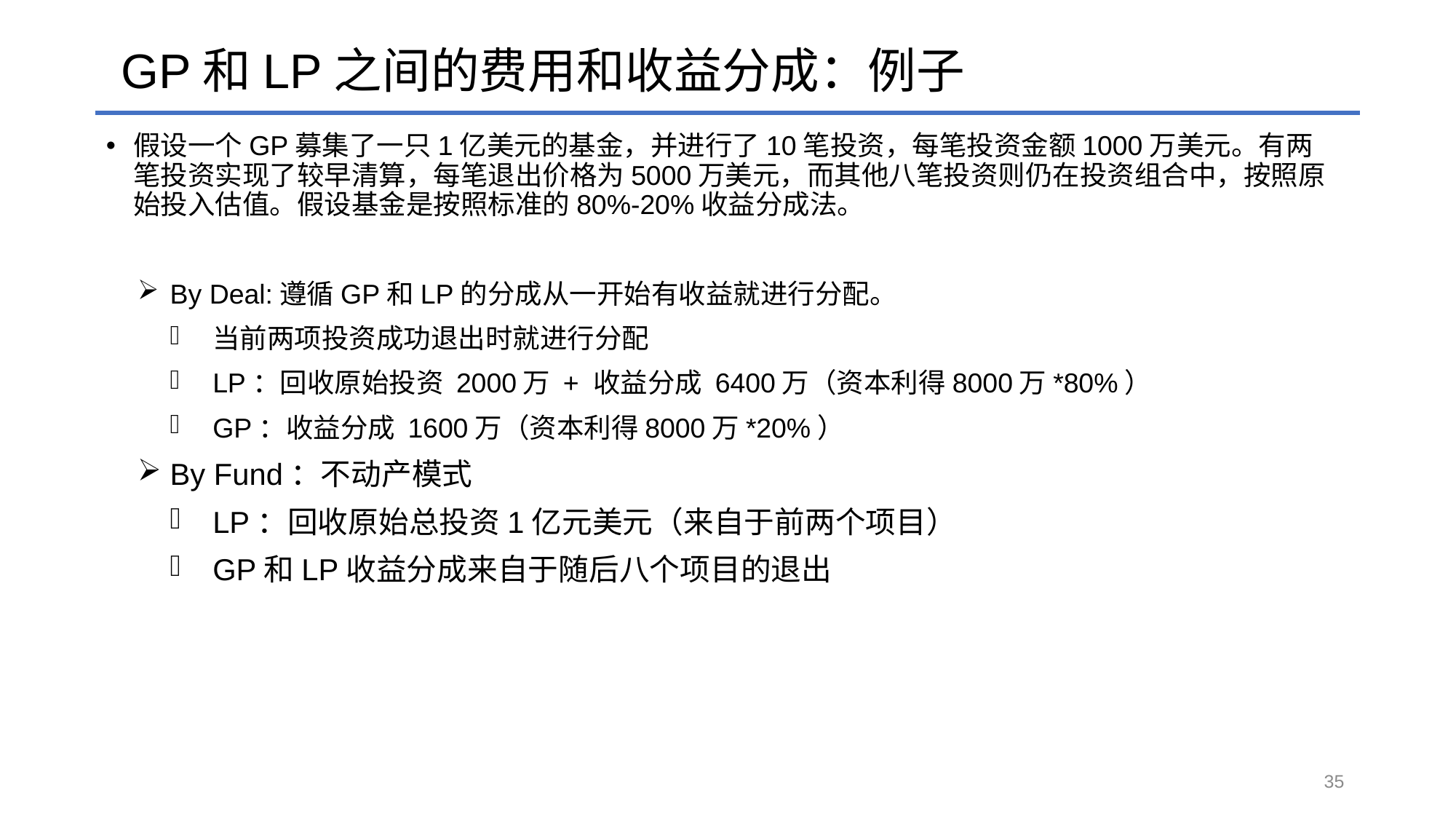

# GP和LP之间的费用和收益分成：例子
假设一个GP募集了一只1亿美元的基金，并进行了10笔投资，每笔投资金额1000万美元。有两笔投资实现了较早清算，每笔退出价格为5000万美元，而其他八笔投资则仍在投资组合中，按照原始投入估值。假设基金是按照标准的80%-20%收益分成法。

By Deal:遵循GP和LP的分成从一开始有收益就进行分配。
当前两项投资成功退出时就进行分配
LP：回收原始投资 2000万 + 收益分成 6400万（资本利得8000万*80%）
GP：收益分成 1600万（资本利得8000万*20%）
By Fund：不动产模式
LP：回收原始总投资1亿元美元（来自于前两个项目）
GP和LP收益分成来自于随后八个项目的退出

35